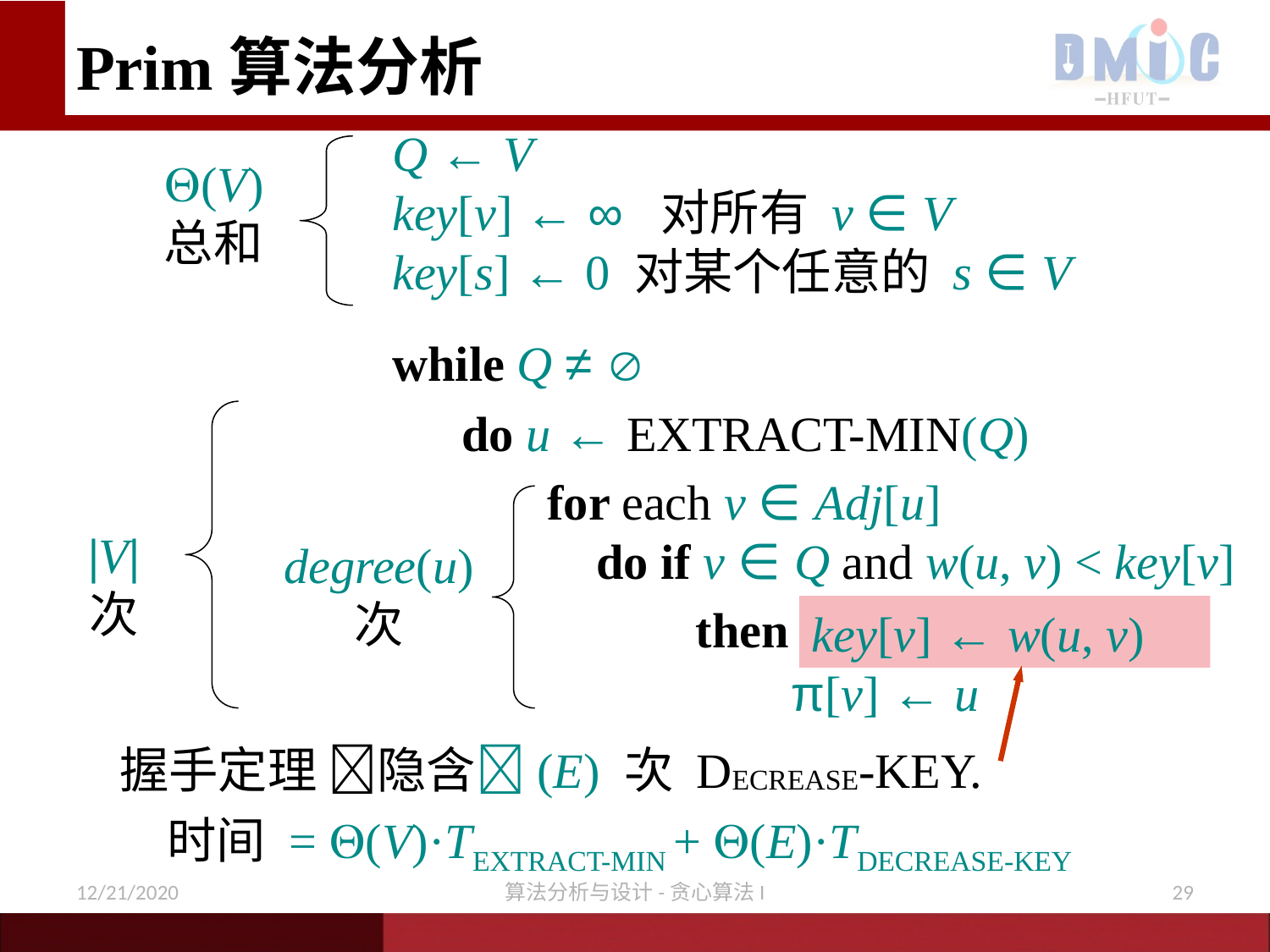

# Prim算法分析
Q ← V
key[v] ← ∞  对所有 v ∈ V
key[s] ← 0 对某个任意的 s ∈ V

Θ(V)
总和
while Q ≠ ∅
do u ← EXTRACT-MIN(Q)

for each v ∈ Adj[u]
    do if v ∈ Q and w(u, v) < key[v]

|V|
次
degree(u)
次
then
key[v] ← w(u, v)
π[v] ← u

握手定理 ⇒隐含Θ(E) 次 DECREASE-KEY.
时间 = Θ(V)·TEXTRACT-MIN + Θ(E)·TDECREASE-KEY
12/21/2020
算法分析与设计-贪心算法I
29